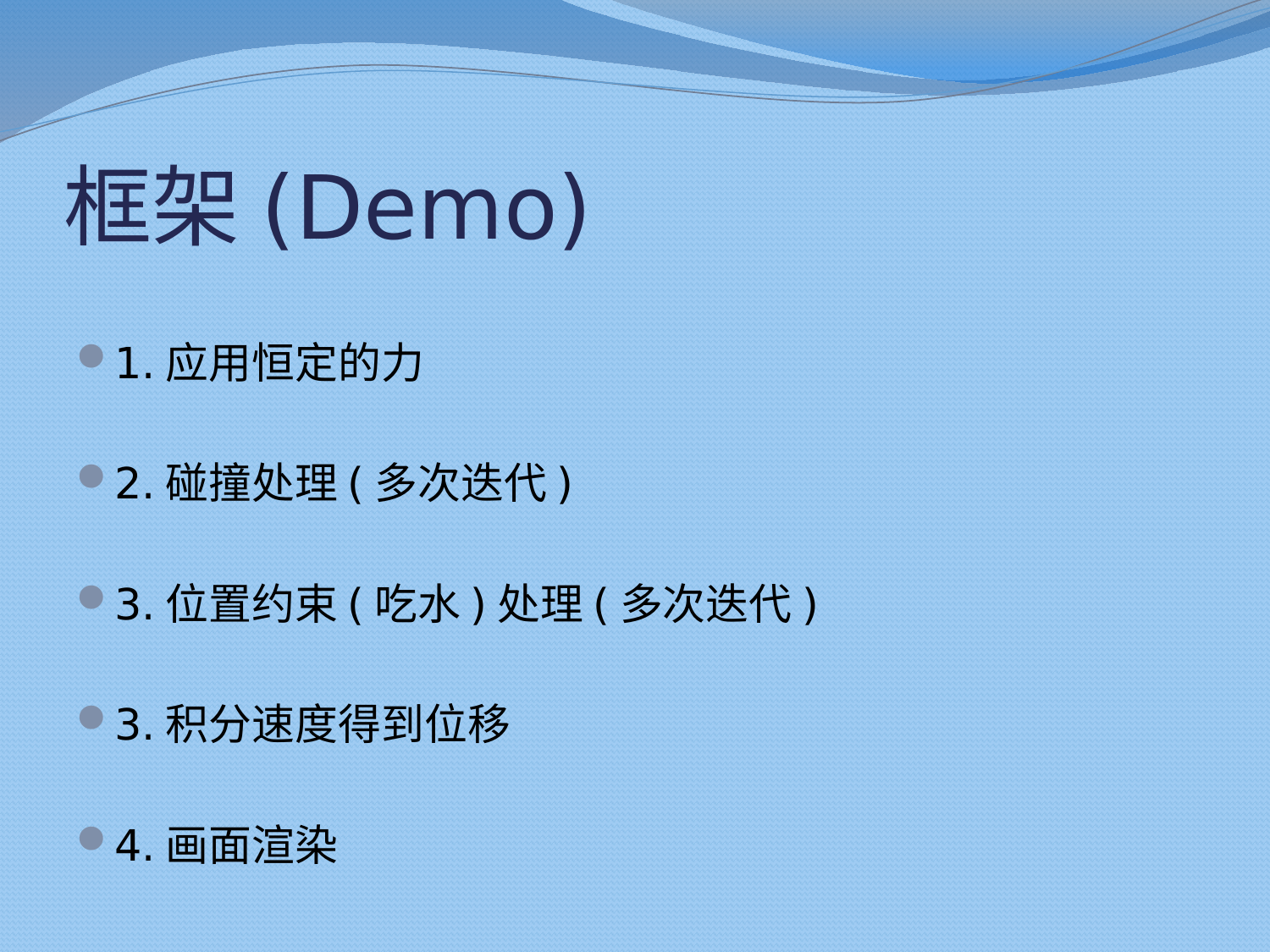

# 框架(Demo)

1.应用恒定的力

2.碰撞处理(多次迭代)

3.位置约束(吃水)处理(多次迭代)

3.积分速度得到位移

4.画面渲染